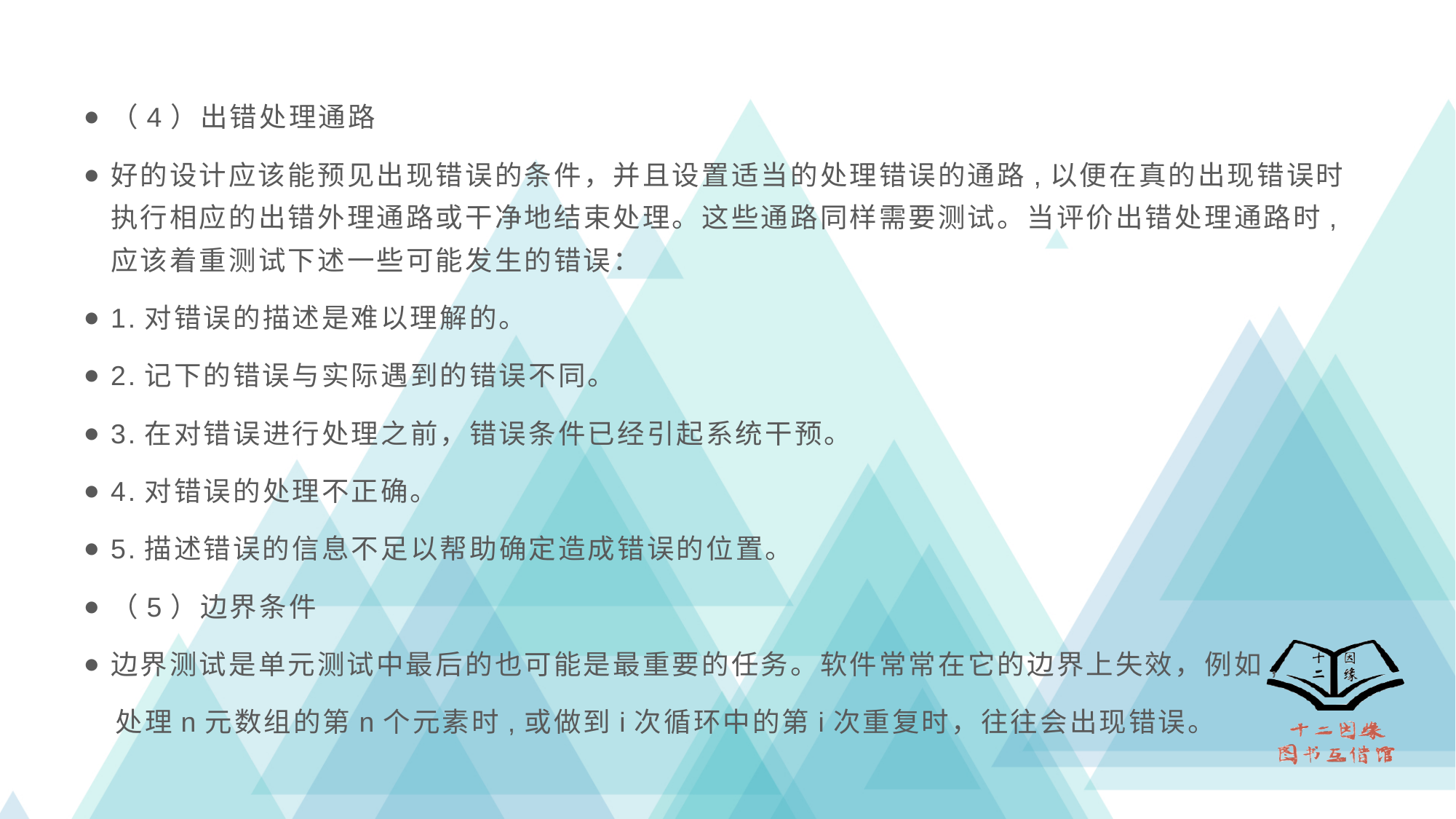

（4）出错处理通路
好的设计应该能预见出现错误的条件，并且设置适当的处理错误的通路,以便在真的出现错误时执行相应的出错外理通路或干净地结束处理。这些通路同样需要测试。当评价出错处理通路时,应该着重测试下述一些可能发生的错误：
1.对错误的描述是难以理解的。
2.记下的错误与实际遇到的错误不同。
3.在对错误进行处理之前，错误条件已经引起系统干预。
4.对错误的处理不正确。
5.描述错误的信息不足以帮助确定造成错误的位置。
（5）边界条件
边界测试是单元测试中最后的也可能是最重要的任务。软件常常在它的边界上失效，例如,
   处理n元数组的第n个元素时,或做到i次循环中的第i次重复时，往往会出现错误。